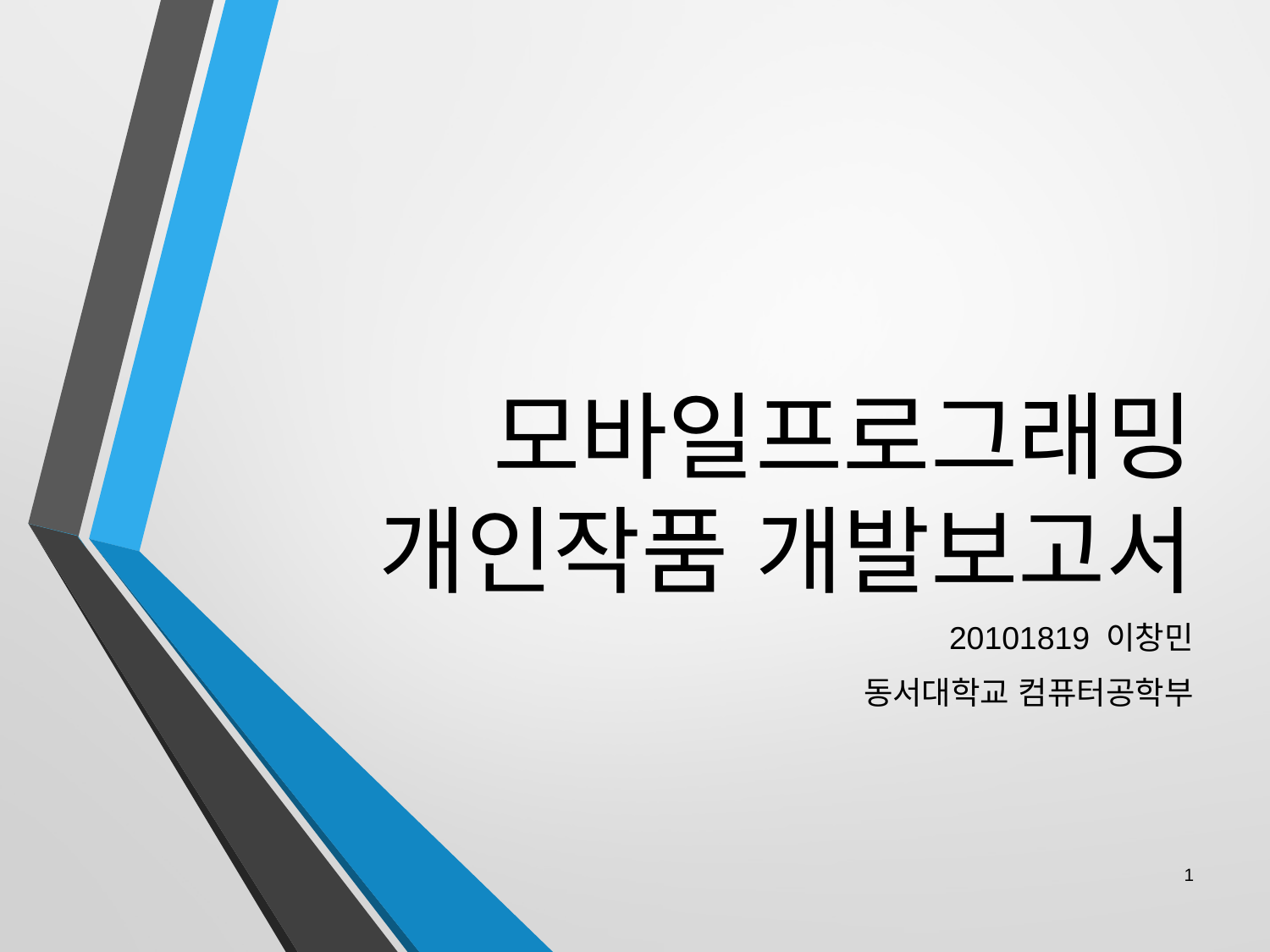

# 모바일프로그래밍 개인작품 개발보고서
20101819 이창민
동서대학교 컴퓨터공학부
1